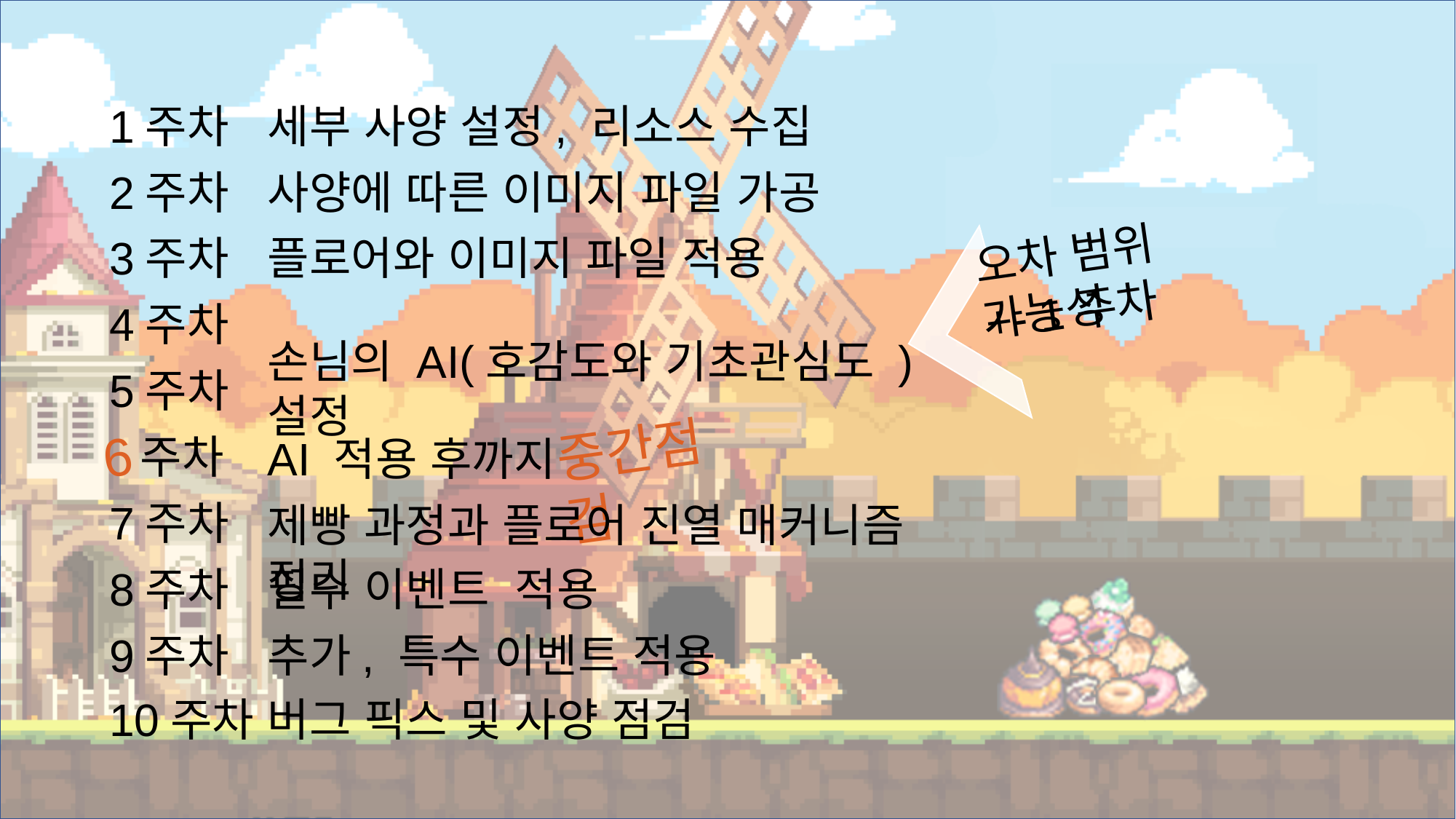

1주차
세부 사양 설정, 리소스 수집
2주차
사양에 따른 이미지 파일 가공
오차 범위 가능성
3주차
플로어와 이미지 파일 적용

+- 1주차
4주차
손님의 AI(호감도와 기초관심도 )설정
5주차
중간점검
6
  주차
AI 적용 후까지
7주차
제빵 과정과 플로어 진열 매커니즘 정리
8주차
필수 이벤트  적용
9주차
추가, 특수 이벤트 적용
10주차
버그 픽스 및 사양 점검